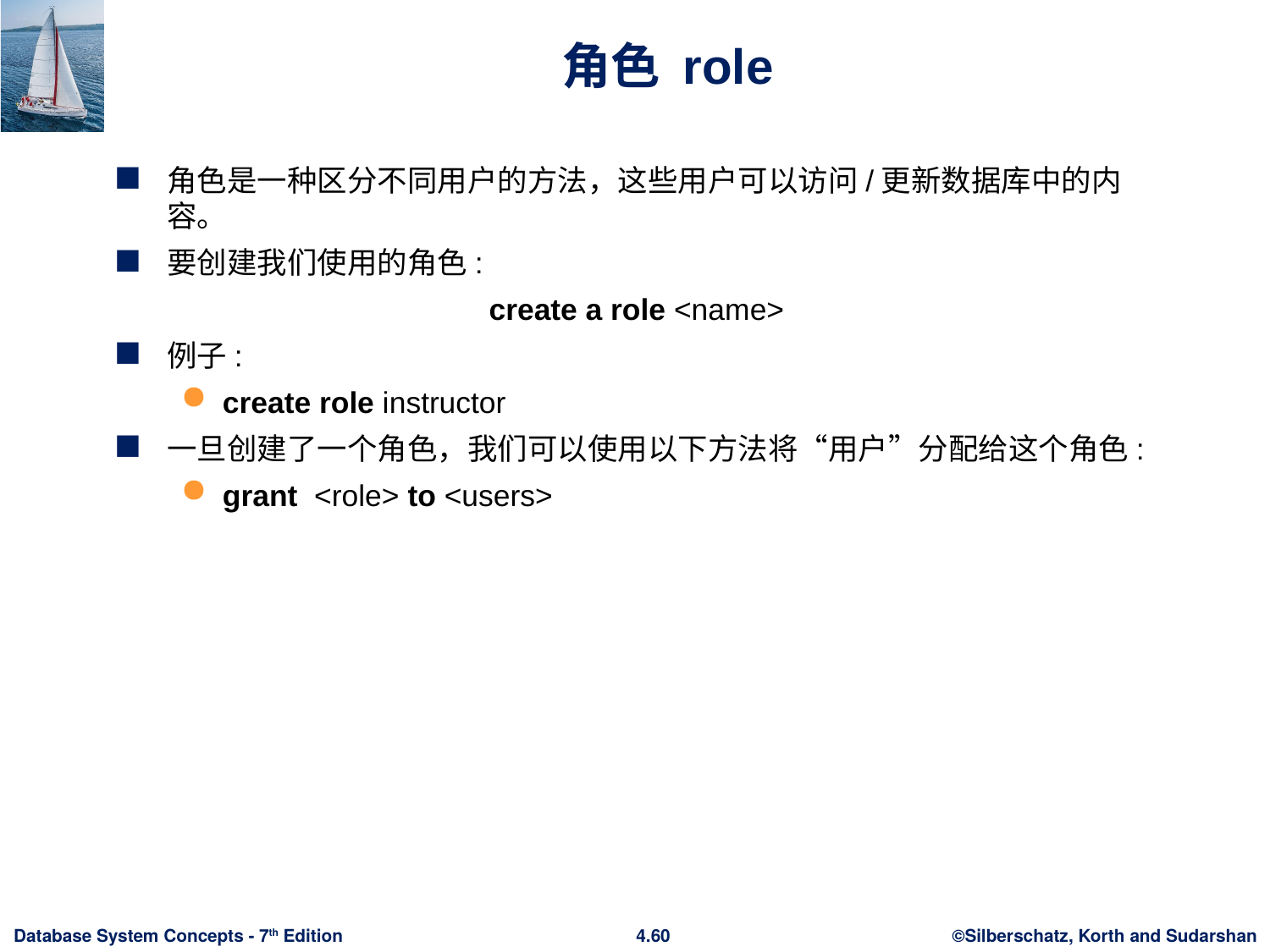

# 角色 role
角色是一种区分不同用户的方法，这些用户可以访问/更新数据库中的内容。
要创建我们使用的角色:
create a role <name>
例子:
create role instructor
一旦创建了一个角色，我们可以使用以下方法将“用户”分配给这个角色:
grant  <role> to <users>